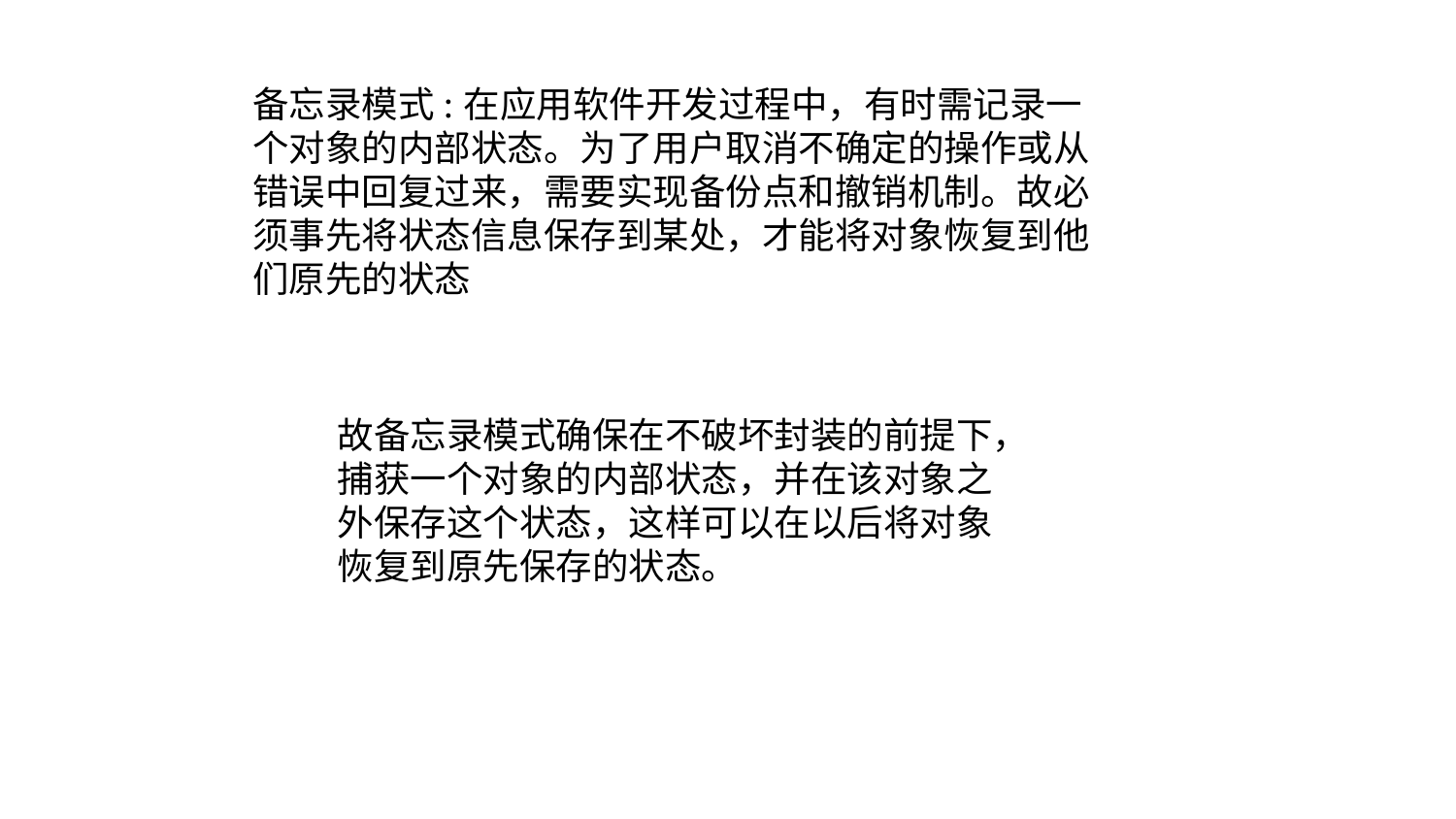

备忘录模式:在应用软件开发过程中，有时需记录一个对象的内部状态。为了用户取消不确定的操作或从错误中回复过来，需要实现备份点和撤销机制。故必须事先将状态信息保存到某处，才能将对象恢复到他们原先的状态
故备忘录模式确保在不破坏封装的前提下，捕获一个对象的内部状态，并在该对象之外保存这个状态，这样可以在以后将对象恢复到原先保存的状态。